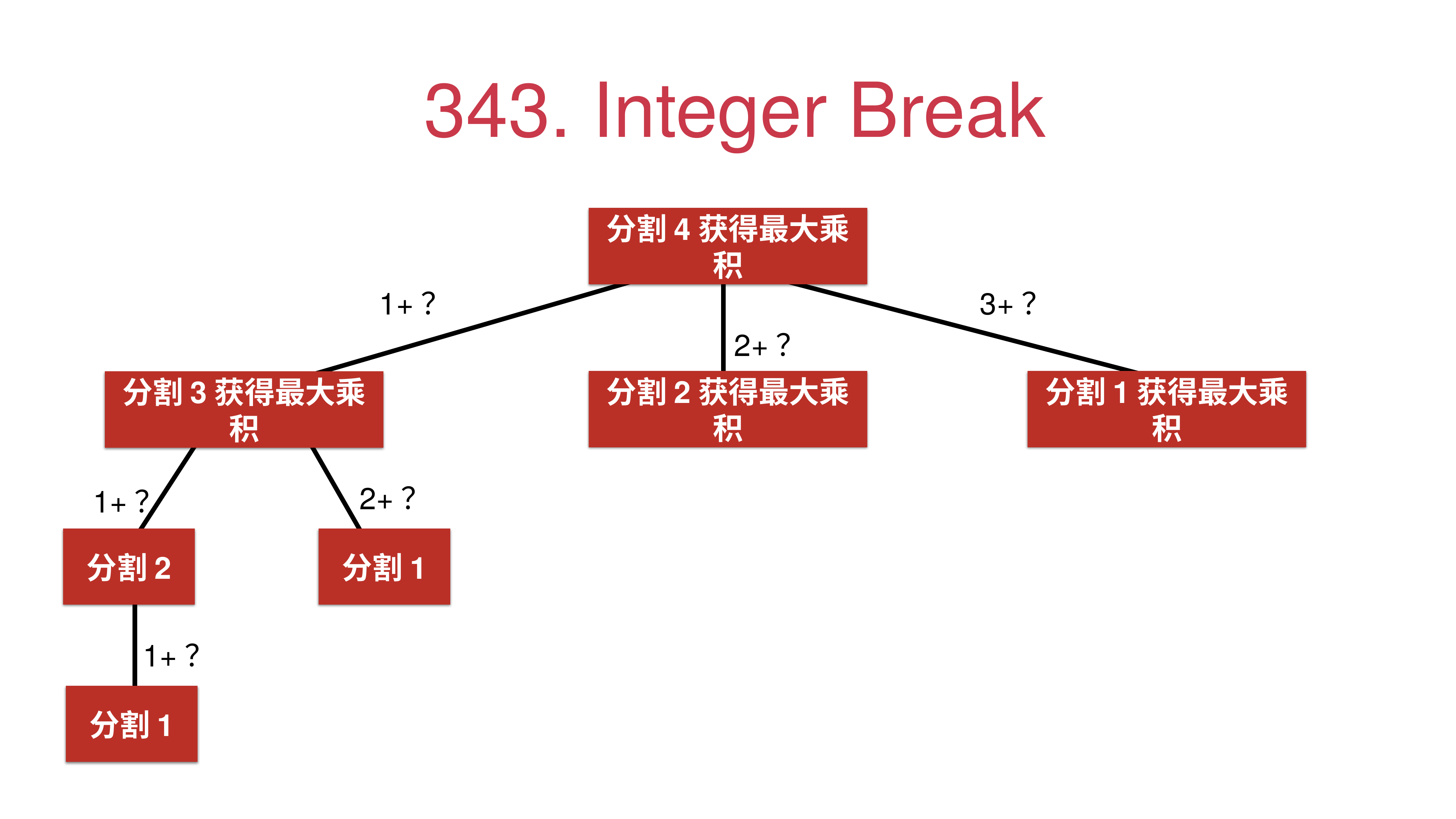

# 343. Integer Break
分割4获得最大乘积
1+？
3+？

2+？
分割2获得最大乘积
分割1获得最大乘积
分割3获得最大乘积

2+？
1+？
分割2
分割1

1+？
分割1